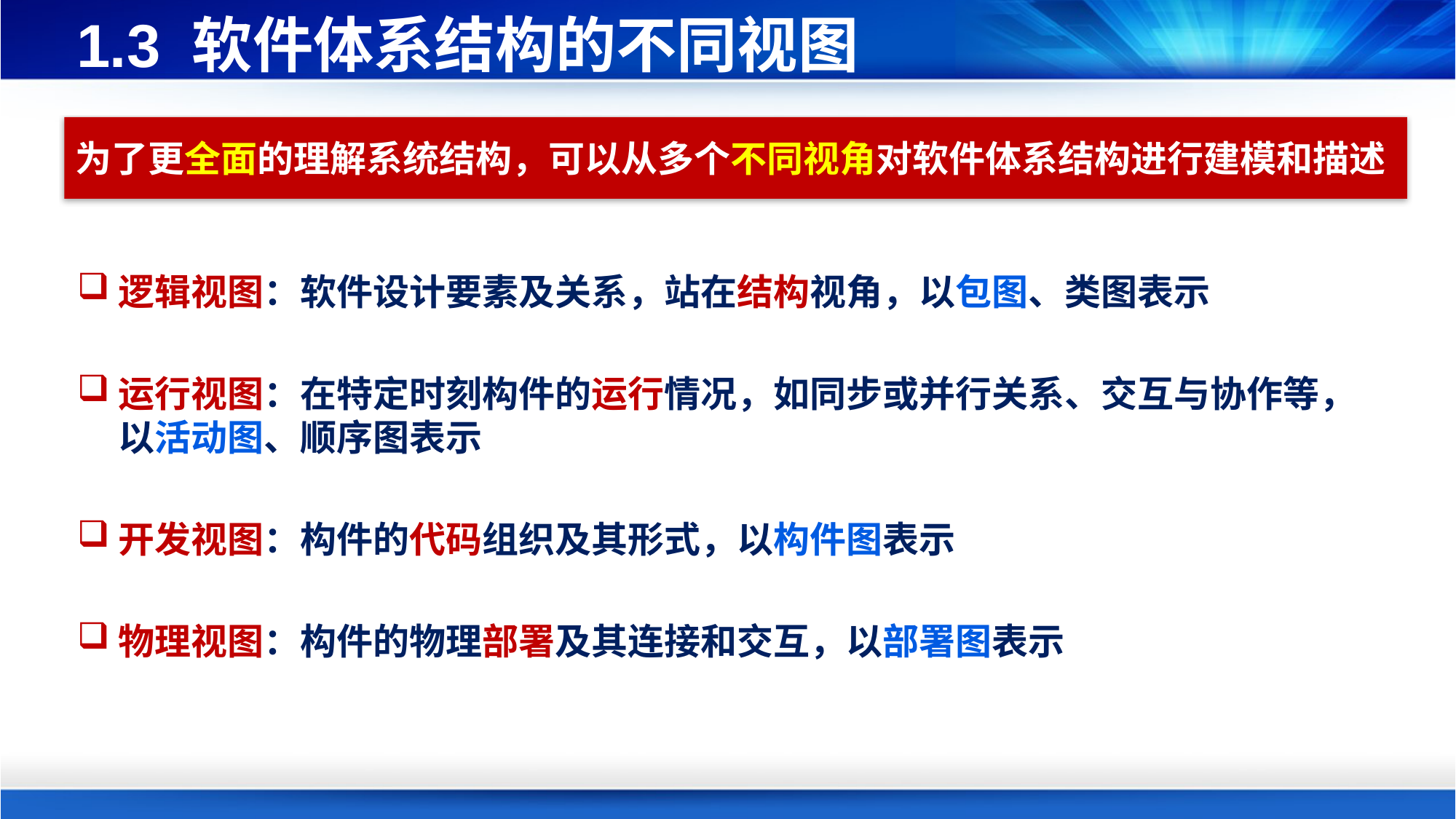

# 1.3 软件体系结构的不同视图
为了更全面的理解系统结构，可以从多个不同视角对软件体系结构进行建模和描述
逻辑视图：软件设计要素及关系，站在结构视角，以包图、类图表示

运行视图：在特定时刻构件的运行情况，如同步或并行关系、交互与协作等，以活动图、顺序图表示

开发视图：构件的代码组织及其形式，以构件图表示

物理视图：构件的物理部署及其连接和交互，以部署图表示